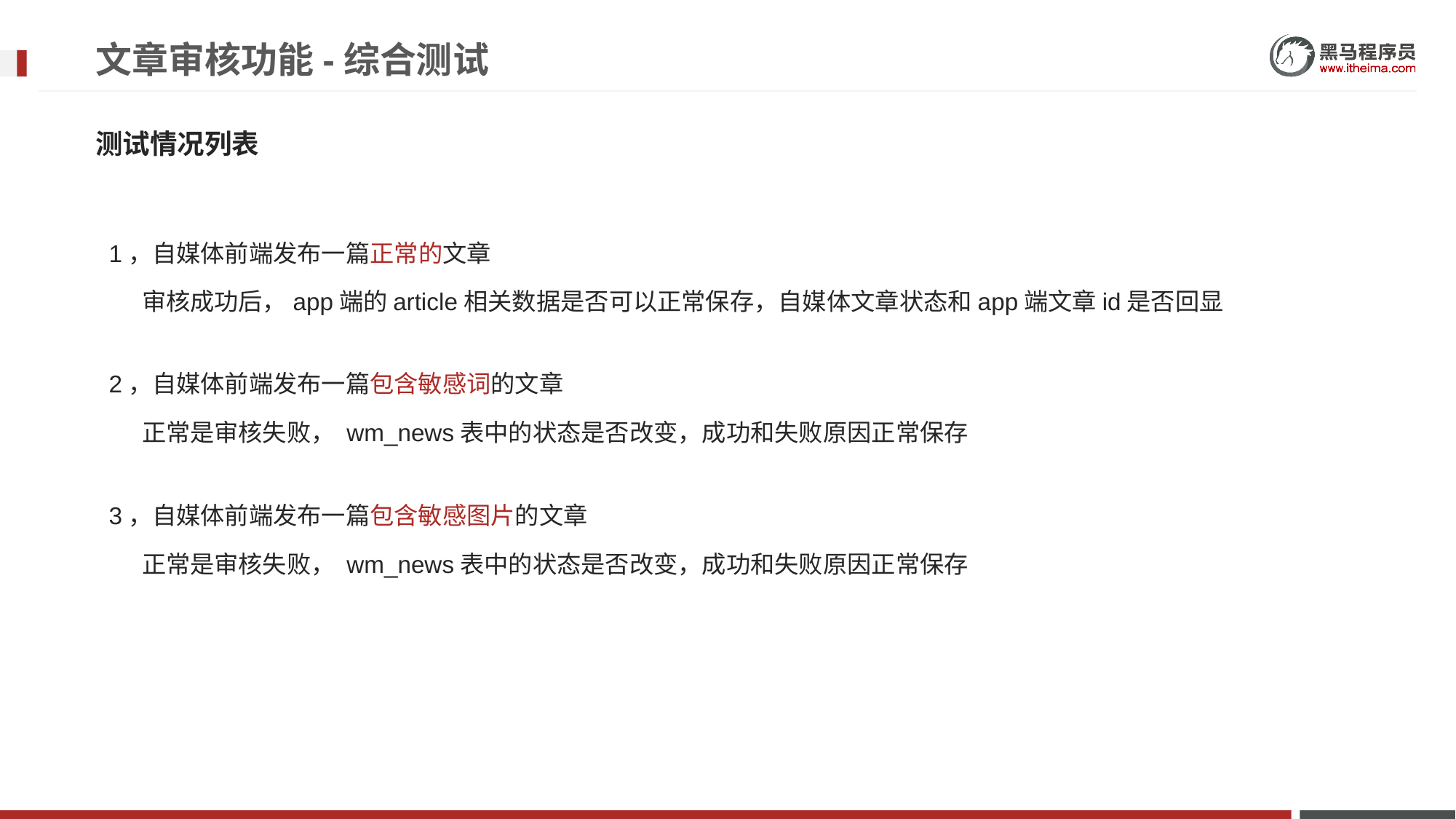

# 文章审核功能-综合测试
测试情况列表
1，自媒体前端发布一篇正常的文章
     审核成功后，app端的article相关数据是否可以正常保存，自媒体文章状态和app端文章id是否回显

2，自媒体前端发布一篇包含敏感词的文章
     正常是审核失败， wm_news表中的状态是否改变，成功和失败原因正常保存
3，自媒体前端发布一篇包含敏感图片的文章
     正常是审核失败， wm_news表中的状态是否改变，成功和失败原因正常保存